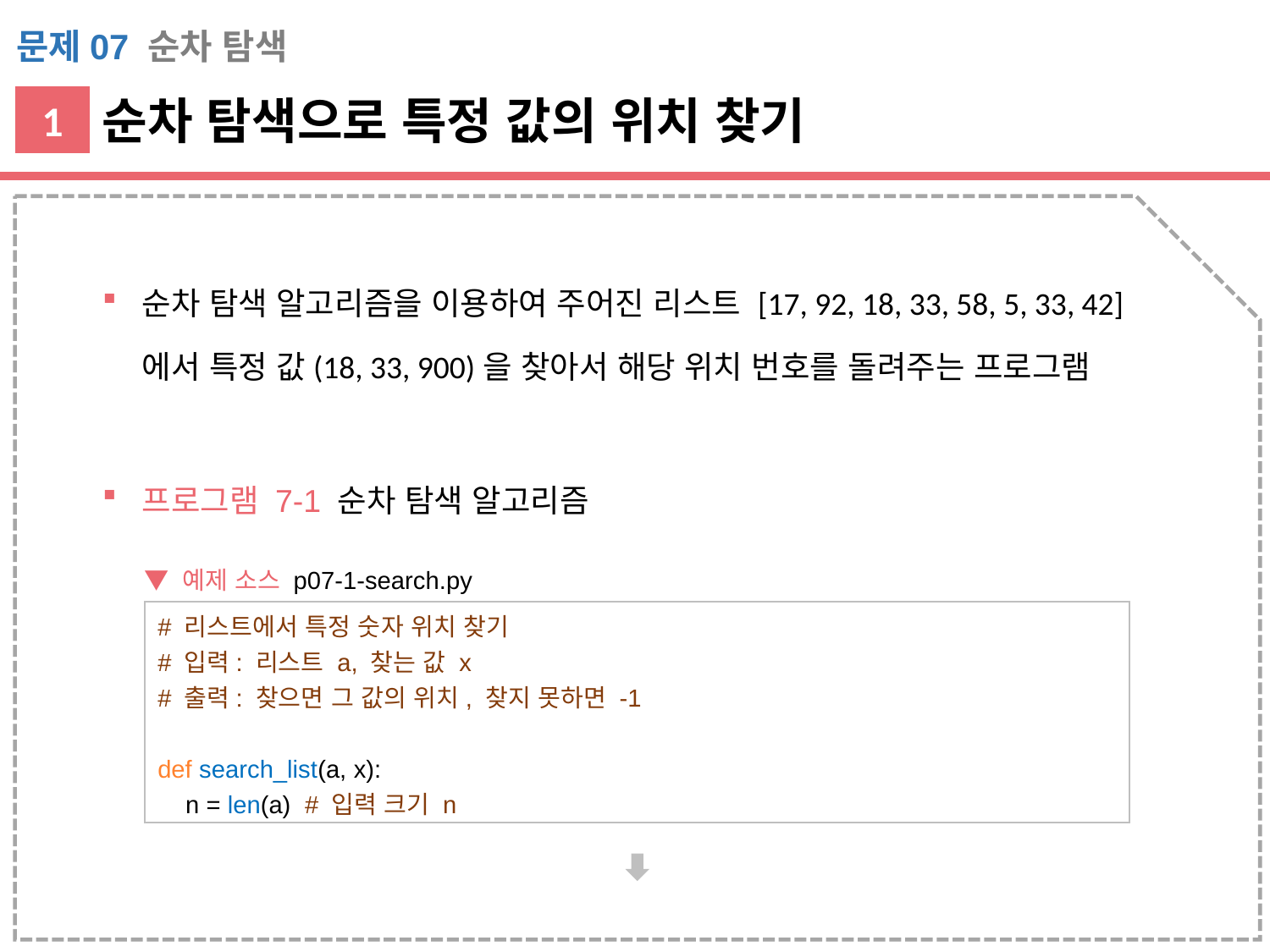

문제07 순차 탐색
순차 탐색으로 특정 값의 위치 찾기
1

순차 탐색 알고리즘을 이용하여 주어진 리스트 [17, 92, 18, 33, 58, 5, 33, 42]
에서 특정 값(18, 33, 900)을 찾아서 해당 위치 번호를 돌려주는 프로그램
프로그램 7-1 순차 탐색 알고리즘
▼ 예제 소스 p07-1-search.py
# 리스트에서 특정 숫자 위치 찾기
# 입력: 리스트 a, 찾는 값 x
# 출력: 찾으면 그 값의 위치, 찾지 못하면 -1

def search_list(a, x):
    n = len(a)  # 입력 크기 n